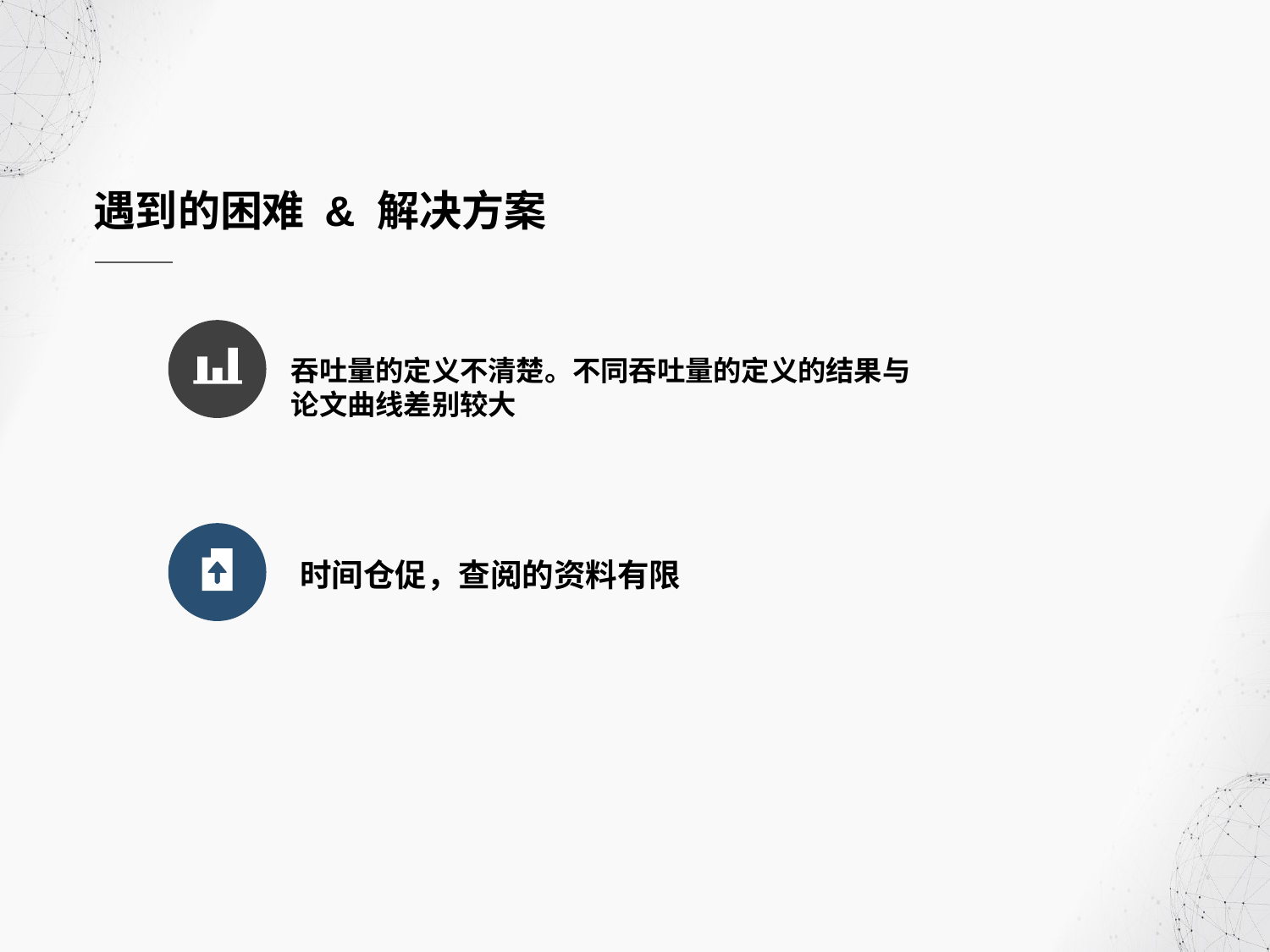

遇到的困难 & 解决方案

吞吐量的定义不清楚。不同吞吐量的定义的结果与论文曲线差别较大

时间仓促，查阅的资料有限